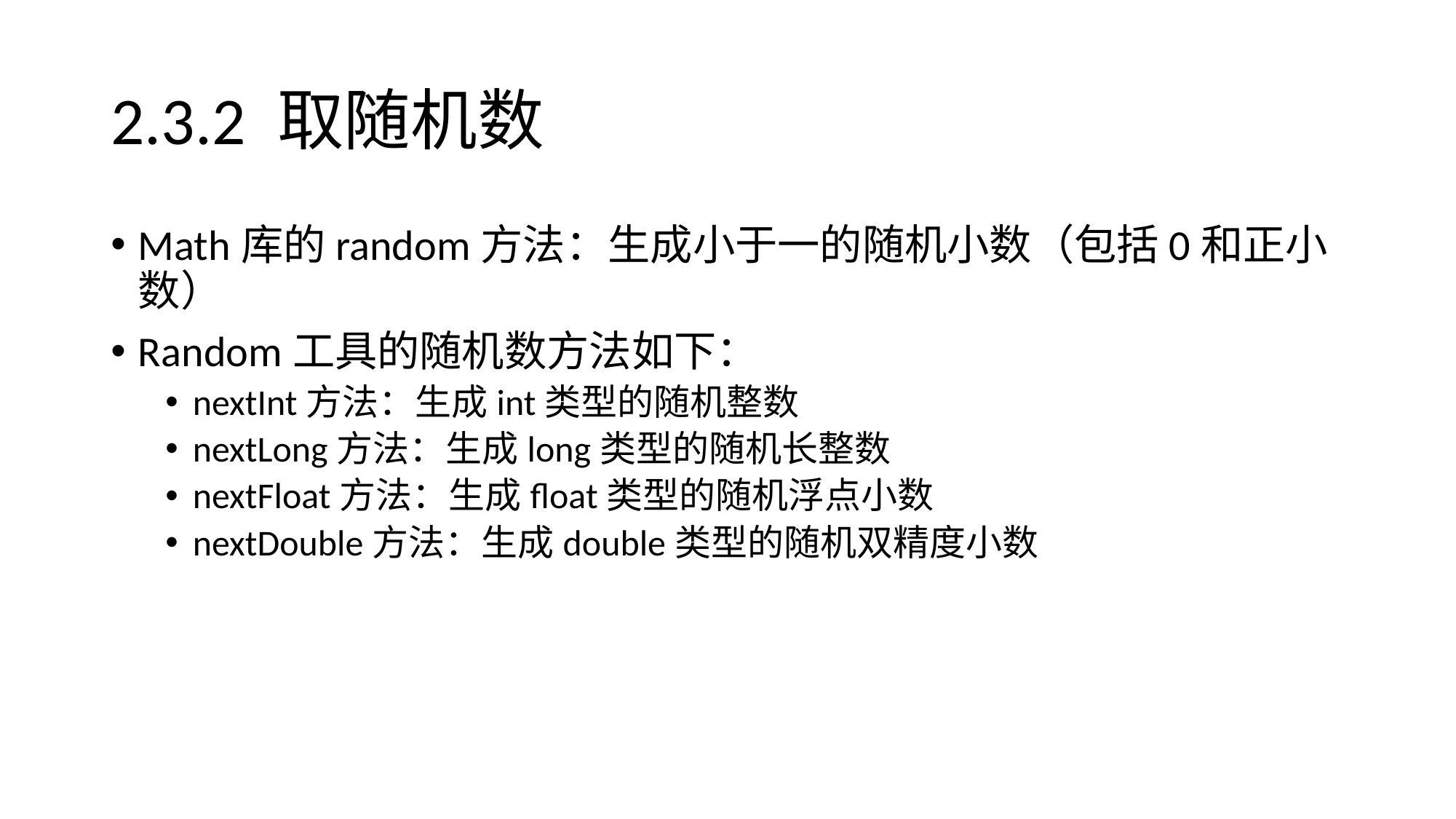

# 2.3.2 取随机数
Math库的random方法：生成小于一的随机小数（包括0和正小数）
Random工具的随机数方法如下：
nextInt方法：生成int类型的随机整数
nextLong方法：生成long类型的随机长整数
nextFloat方法：生成float类型的随机浮点小数
nextDouble方法：生成double类型的随机双精度小数